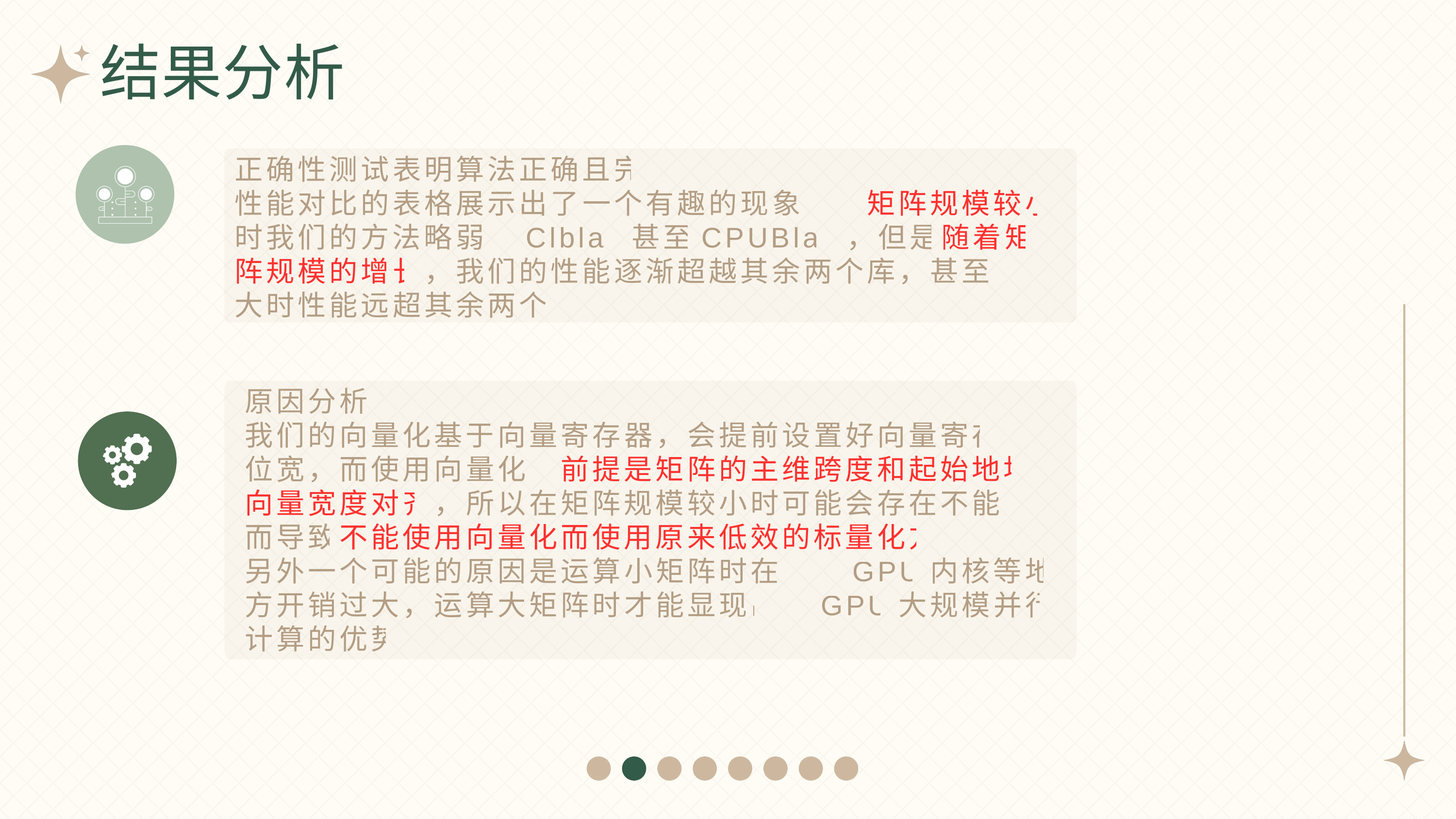

结果分析

正确性测试表明算法正确且完备
性能对比的表格展示出了一个有趣的现象：在矩阵规模较小时我们的方法略弱于Clblas甚至CPUBlas，但是随着矩阵规模的增长，我们的性能逐渐超越其余两个库，甚至在较大时性能远超其余两个库

原因分析：
我们的向量化基于向量寄存器，会提前设置好向量寄存器的位宽，而使用向量化的前提是矩阵的主维跨度和起始地址与向量宽度对齐，所以在矩阵规模较小时可能会存在不能对齐而导致不能使用向量化而使用原来低效的标量化方法。
另外一个可能的原因是运算小矩阵时在启动GPU内核等地方开销过大，运算大矩阵时才能显现出来GPU大规模并行计算的优势